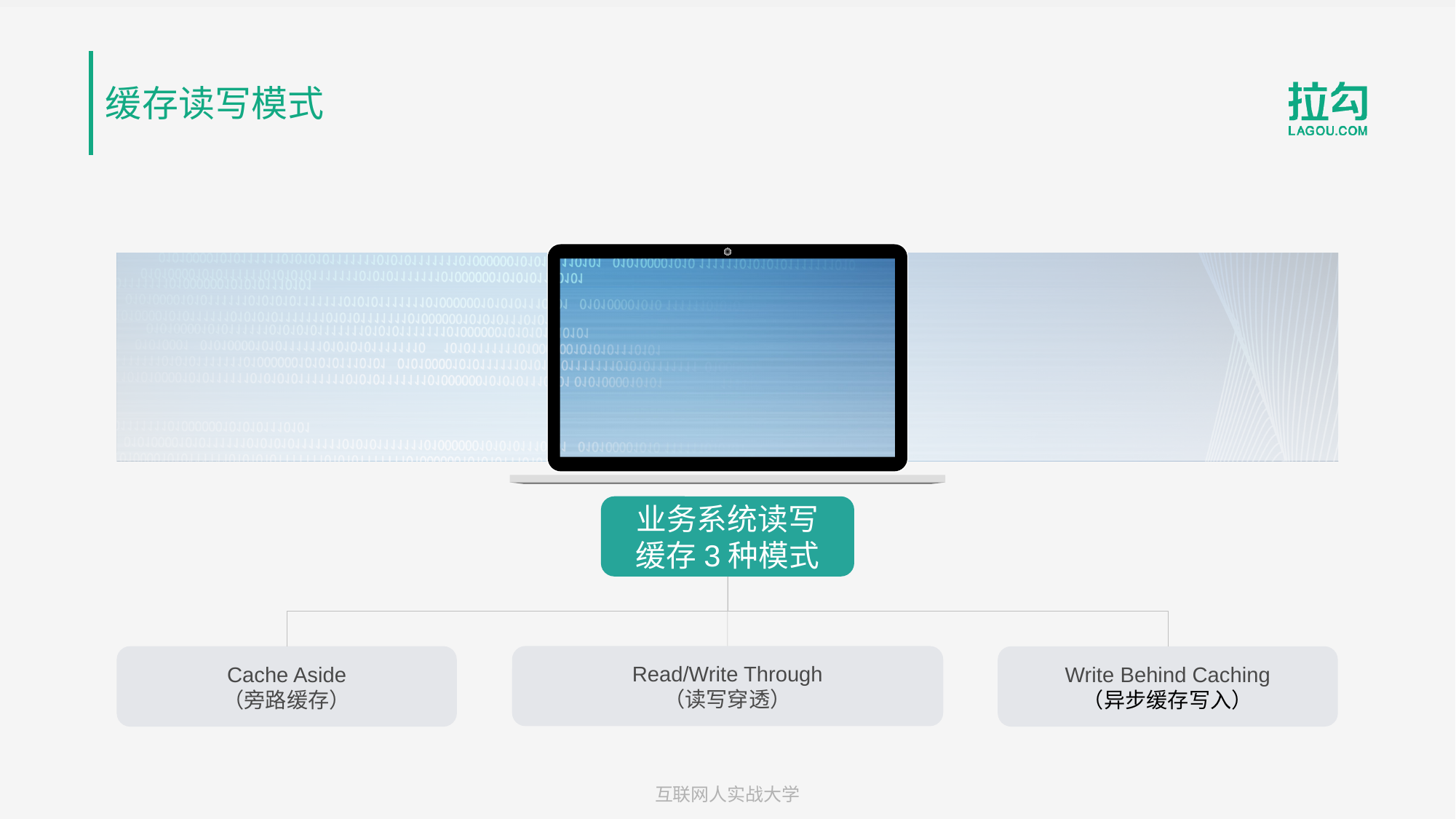

缓存读写模式

业务系统读写
缓存3种模式
Read/Write Through
（读写穿透）
Cache Aside
（旁路缓存）
Write Behind Caching
（异步缓存写入）